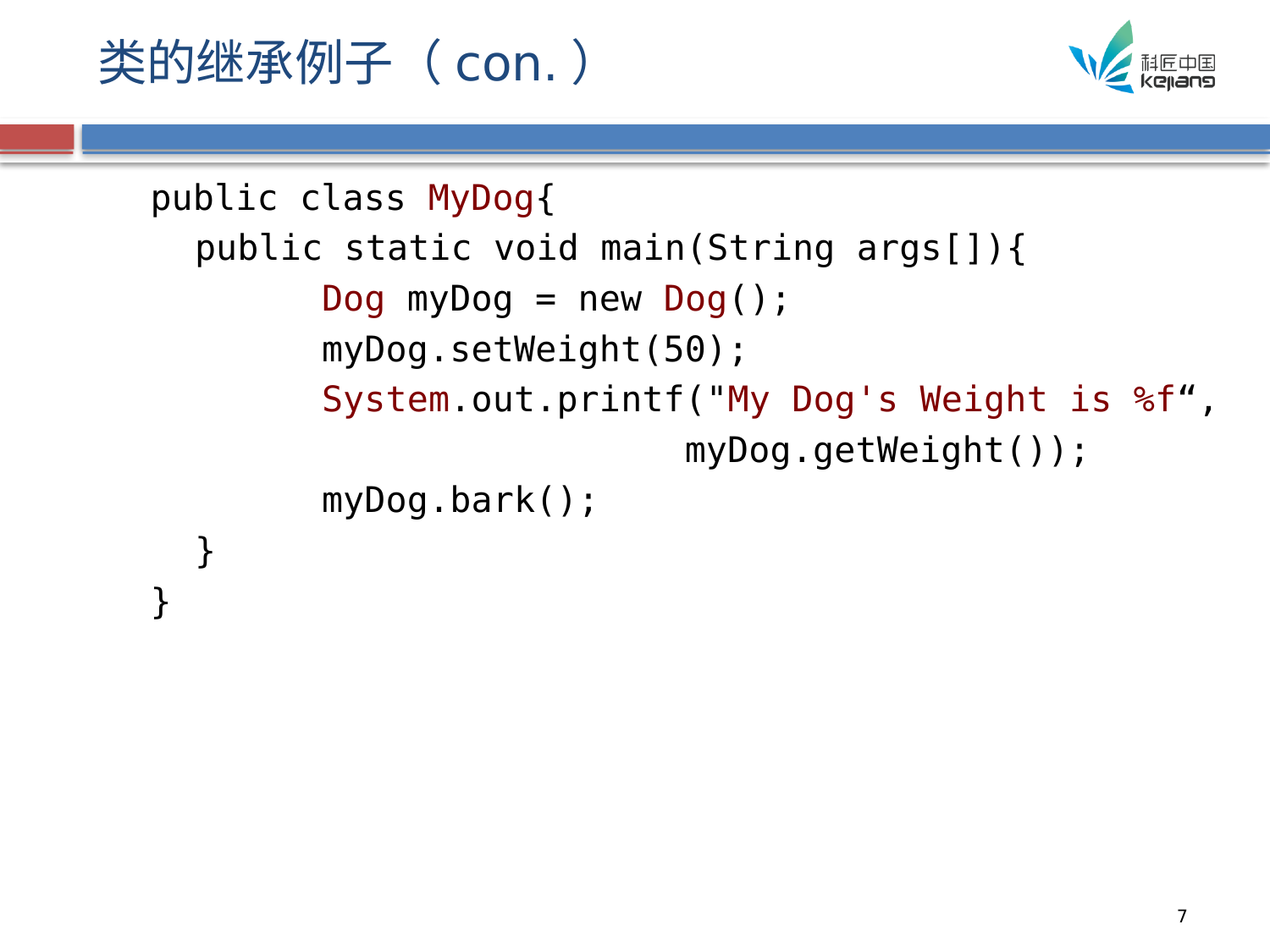

# 类的继承例子（con.）
public class MyDog{
	public static void main(String args[]){
		Dog myDog = new Dog();
		myDog.setWeight(50);
		System.out.printf("My Dog's Weight is %f“,
                         myDog.getWeight());
		myDog.bark();
	}
}
7